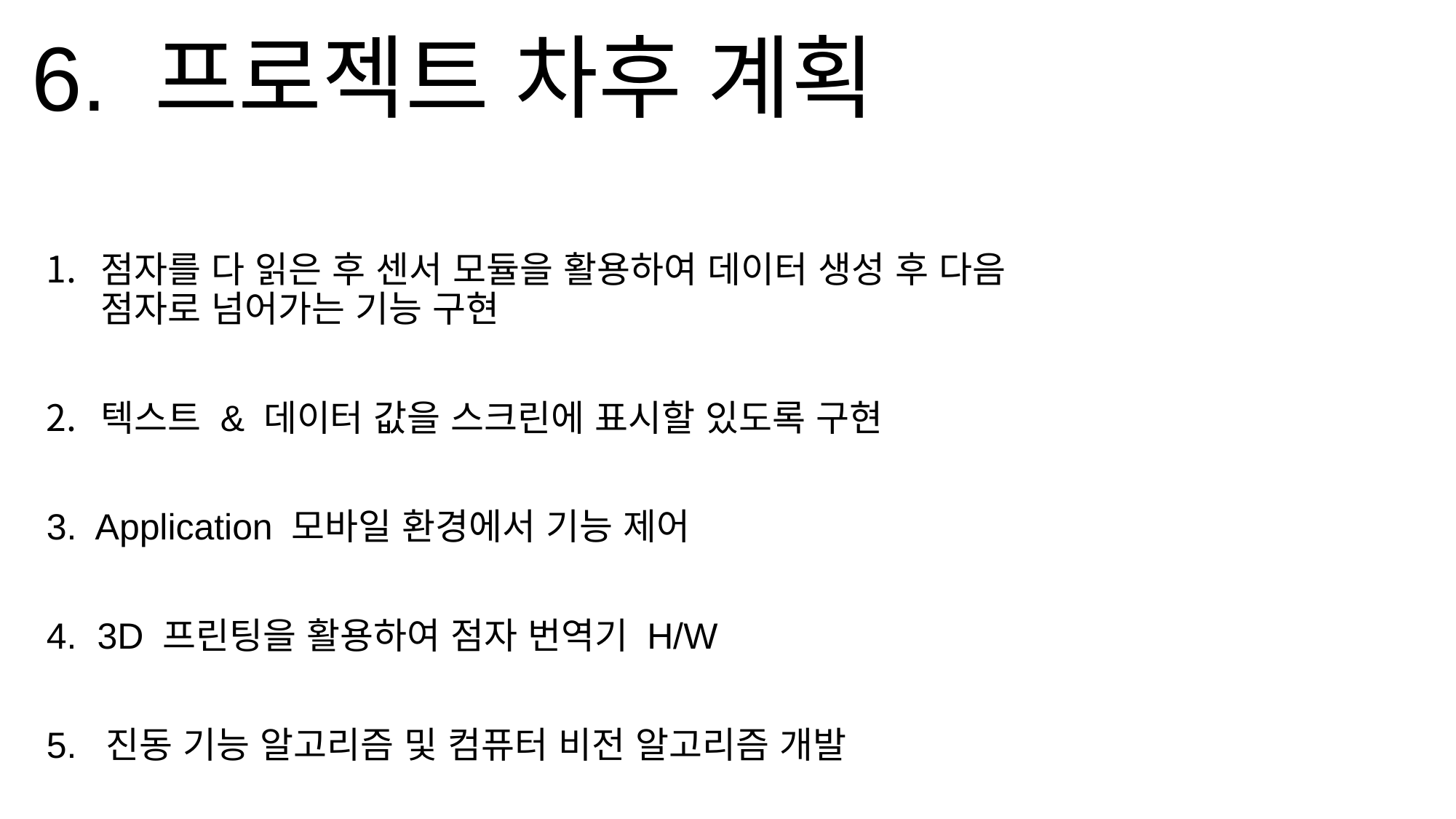

# 6. 프로젝트 차후 계획

점자를 다 읽은 후 센서 모듈을 활용하여 데이터 생성 후 다음 점자로 넘어가는 기능 구현

텍스트 & 데이터 값을 스크린에 표시할 있도록 구현

3.  Application 모바일 환경에서 기능 제어

4.  3D 프린팅을 활용하여 점자 번역기 H/W

5.  진동 기능 알고리즘 및 컴퓨터 비전 알고리즘 개발